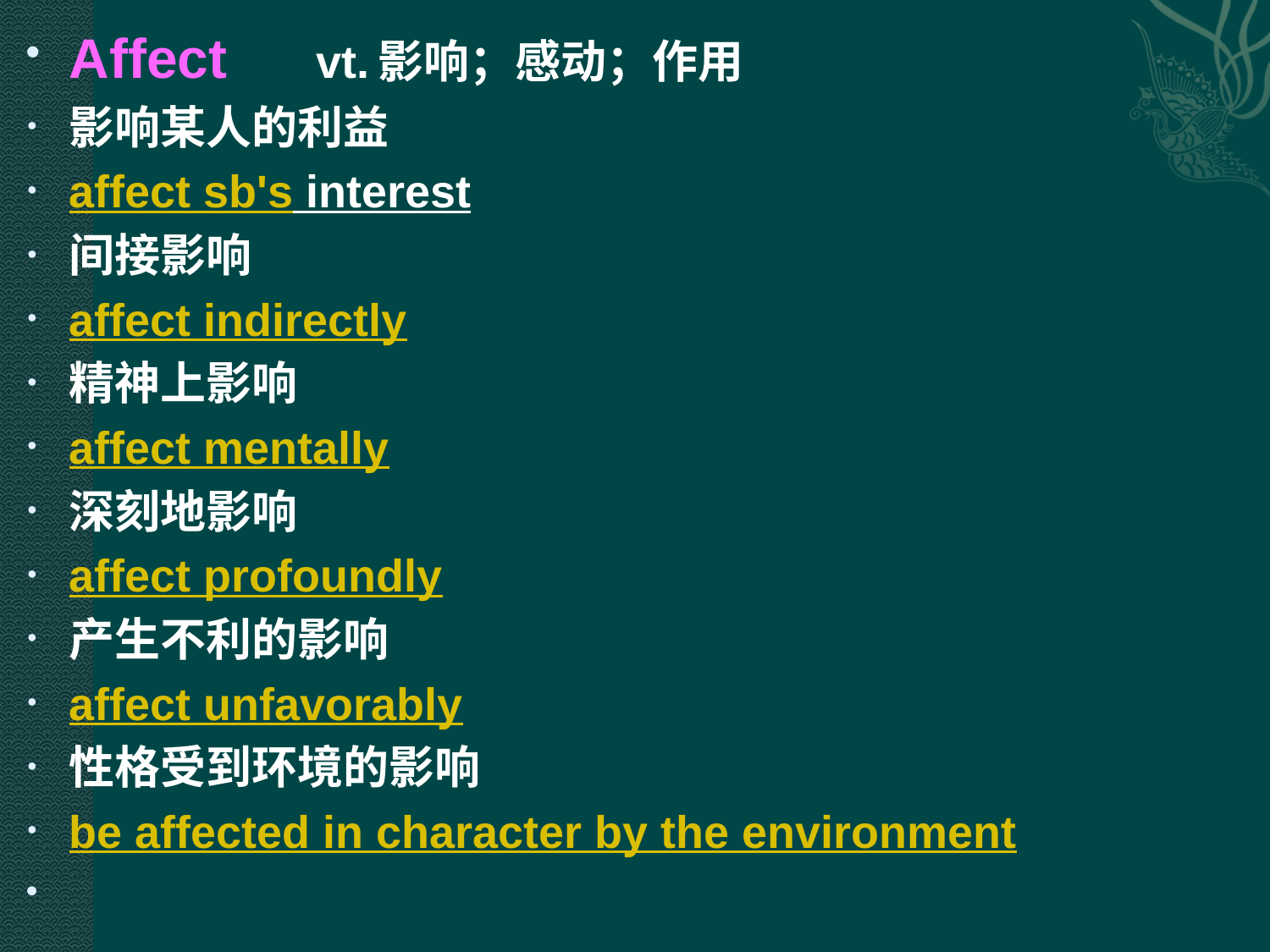

Affect  　vt.影响；感动；作用
影响某人的利益
affect sb's interest
间接影响
affect indirectly
精神上影响
affect mentally
深刻地影响
affect profoundly
产生不利的影响
affect unfavorably
性格受到环境的影响
be affected in character by the environment